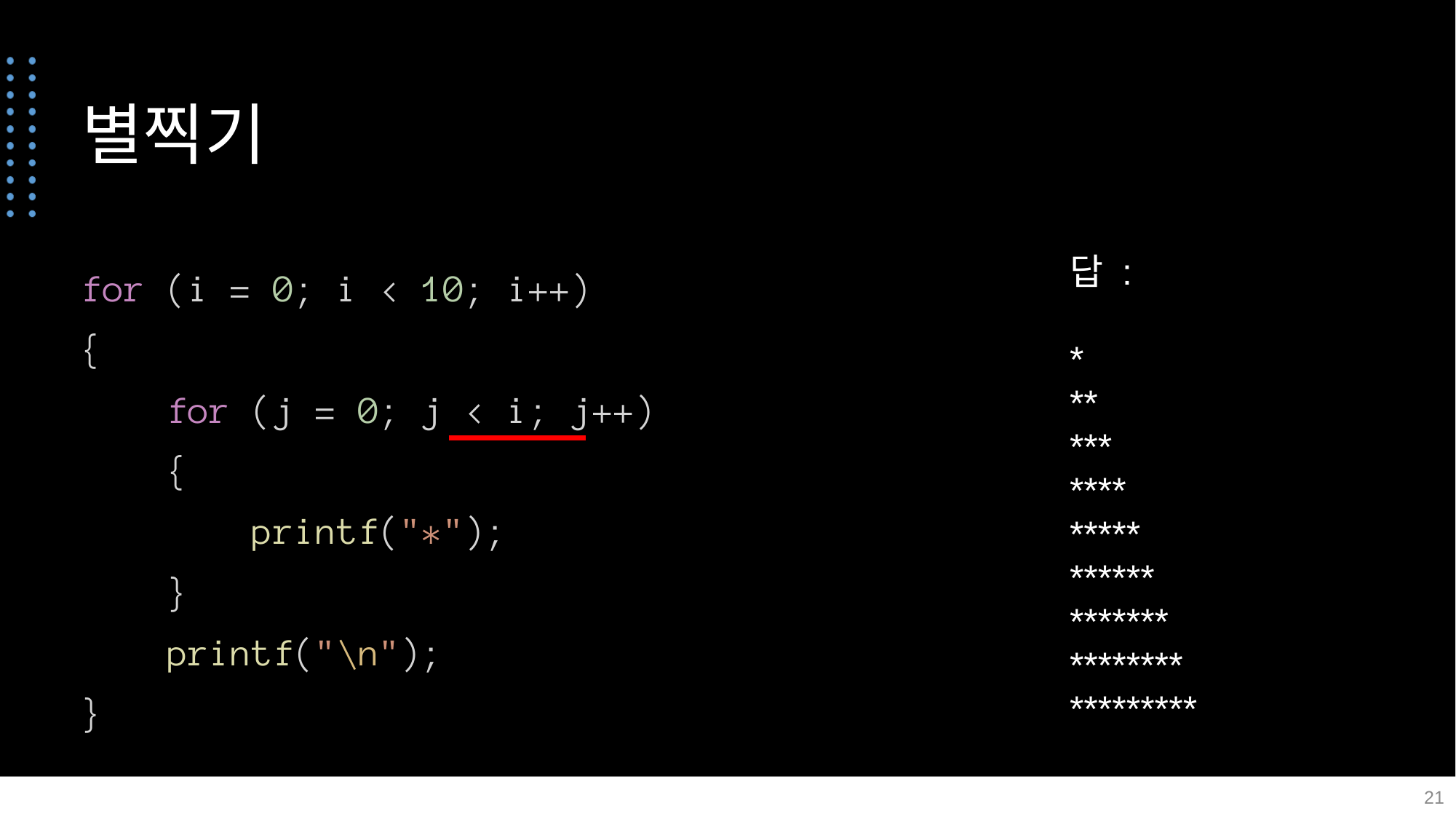

# 별찍기
답 :

*
**
***
****
*****
******
*******
********
*********
for (i = 0; i < 10; i++)
{
    for (j = 0; j < i; j++)
    {
        printf("*");
    }
    printf("\n");
}
21